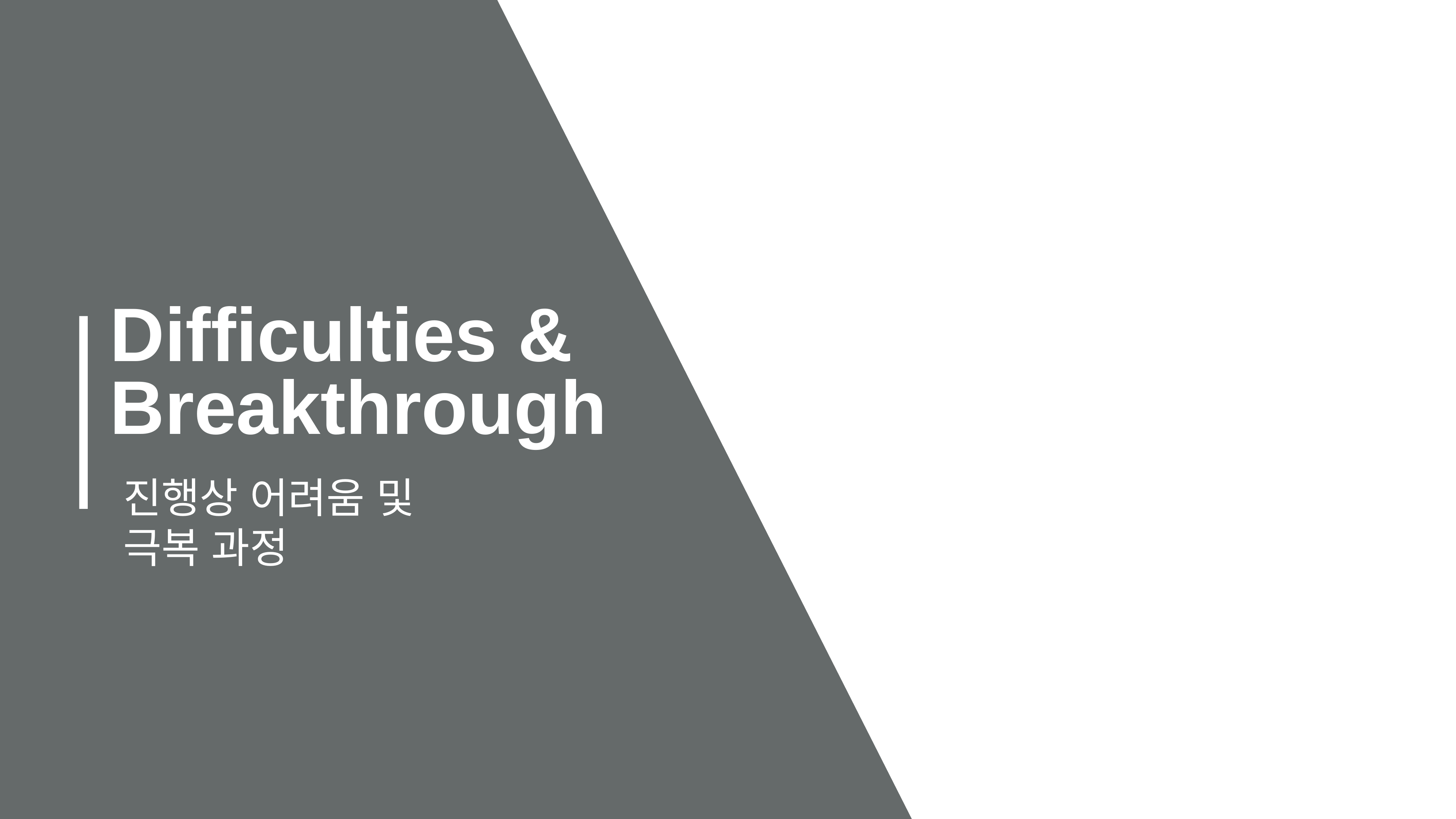

Difficulties & Breakthrough

진행상 어려움 및
극복 과정